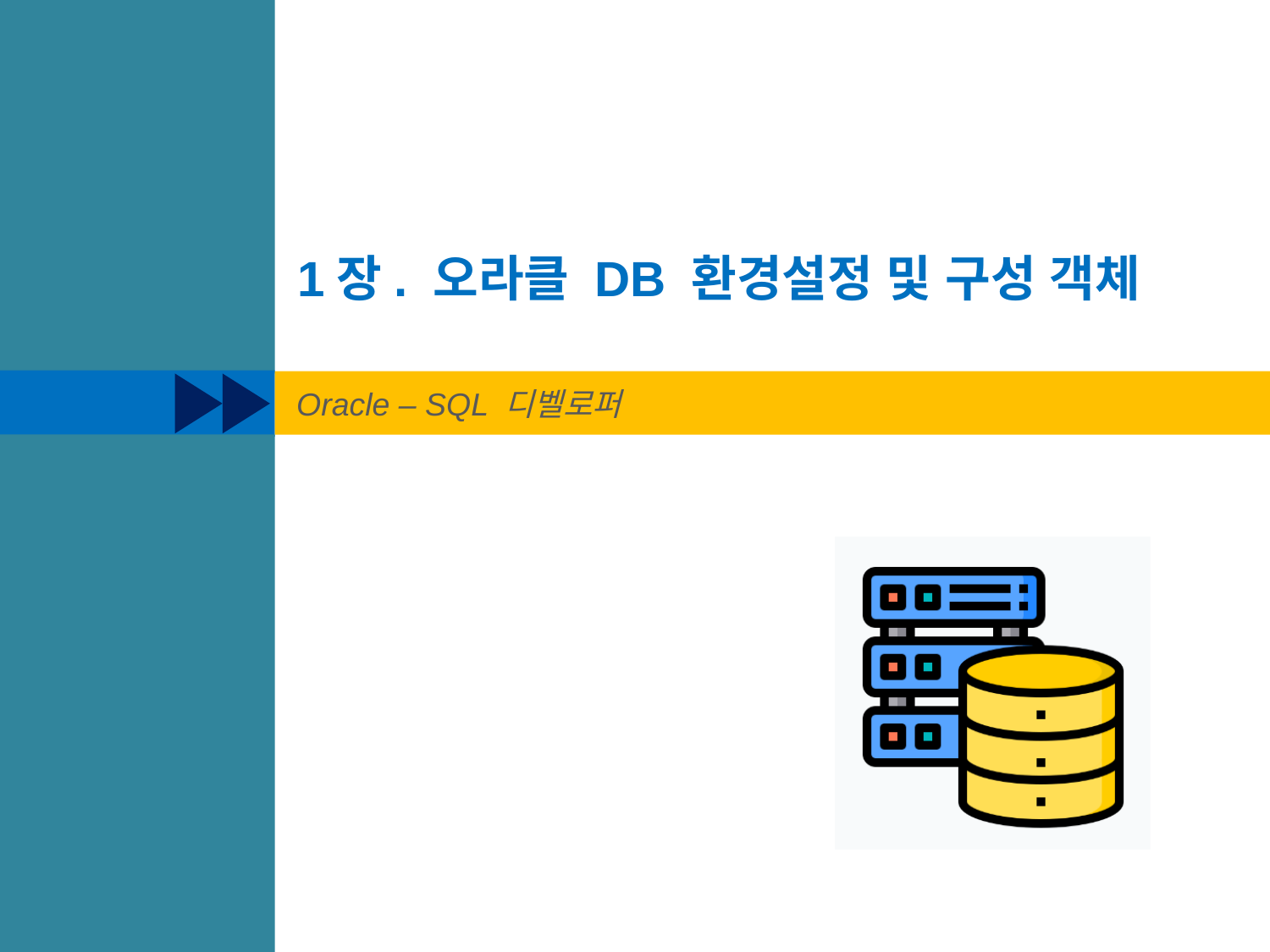

# 1장. 오라클 DB 환경설정 및 구성 객체
 Oracle – SQL 디벨로퍼